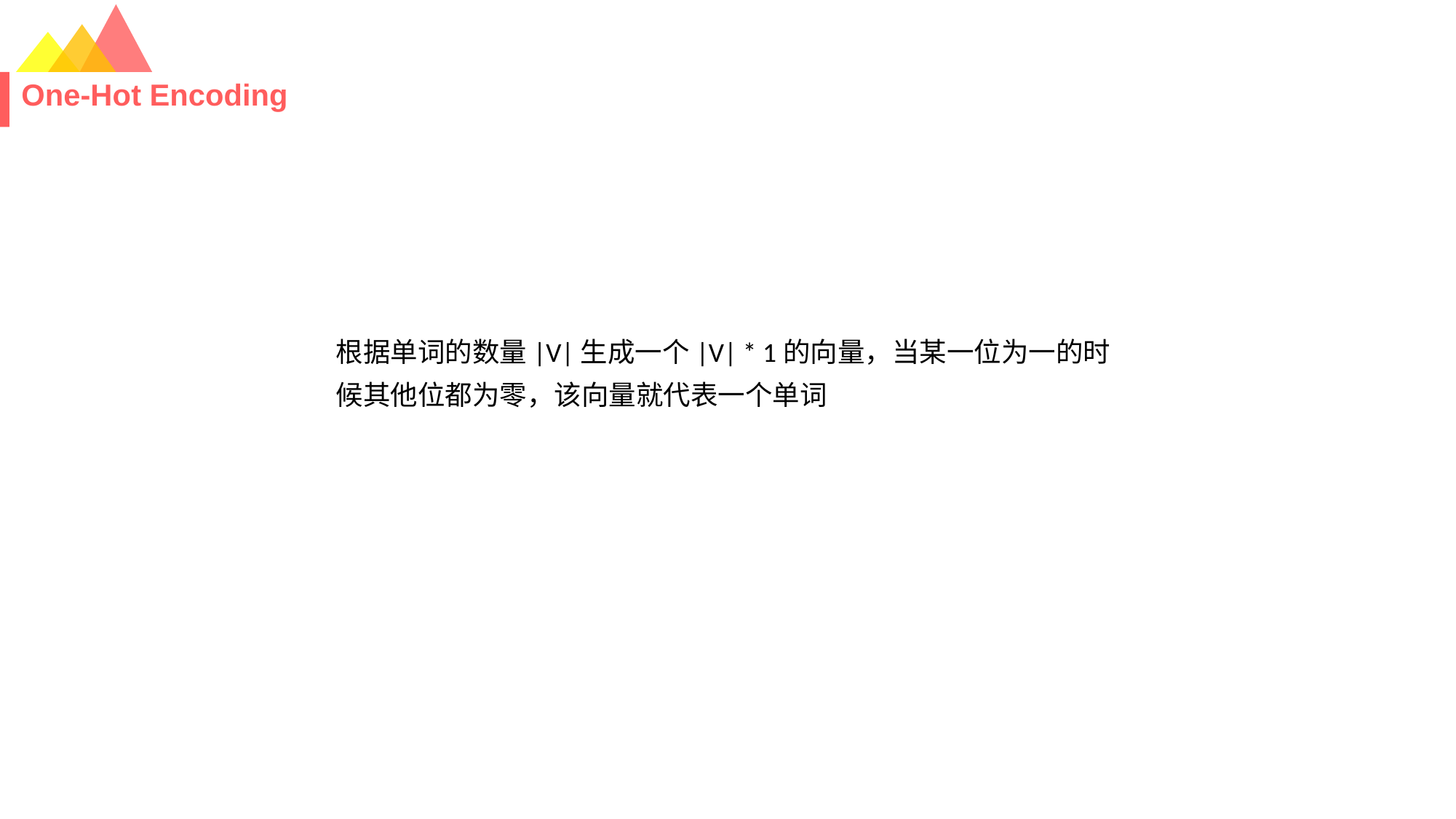

# One-Hot Encoding
根据单词的数量|V|生成一个|V| * 1的向量，当某一位为一的时候其他位都为零，该向量就代表一个单词